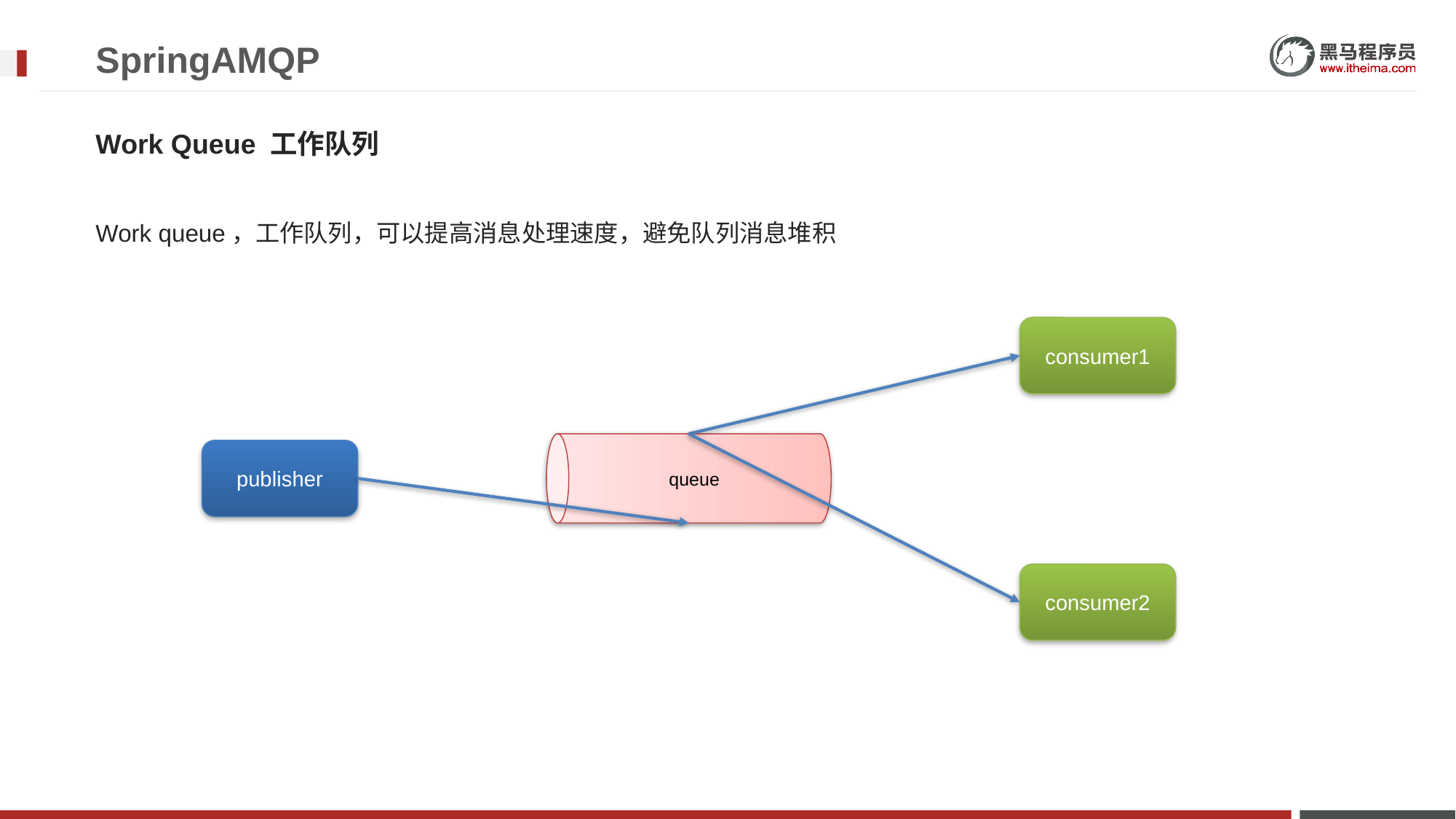

# SpringAMQP
Work Queue 工作队列
Work queue，工作队列，可以提高消息处理速度，避免队列消息堆积
consumer1
queue
publisher
consumer2